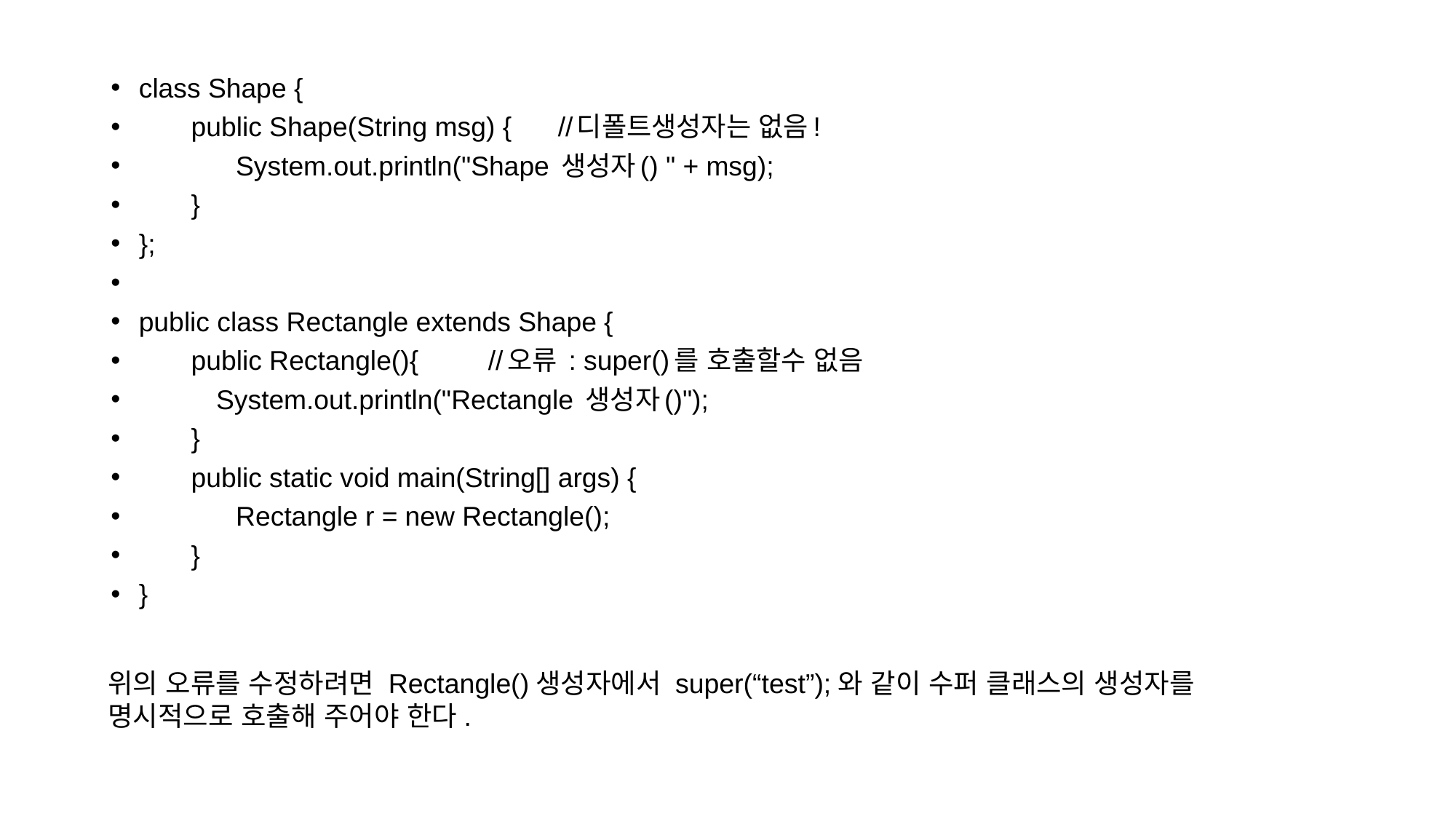

class Shape {
       public Shape(String msg) {	//디폴트생성자는 없음!
             System.out.println("Shape 생성자() " + msg);
       }
};

public class Rectangle extends Shape {
       public Rectangle(){		//오류 : super()를 호출할수 없음
		 System.out.println("Rectangle 생성자()");
       }
       public static void main(String[] args) {
             Rectangle r = new Rectangle();
       }
}

위의 오류를 수정하려면 Rectangle()생성자에서 super(“test”);와 같이 수퍼 클래스의 생성자를 명시적으로 호출해 주어야 한다.